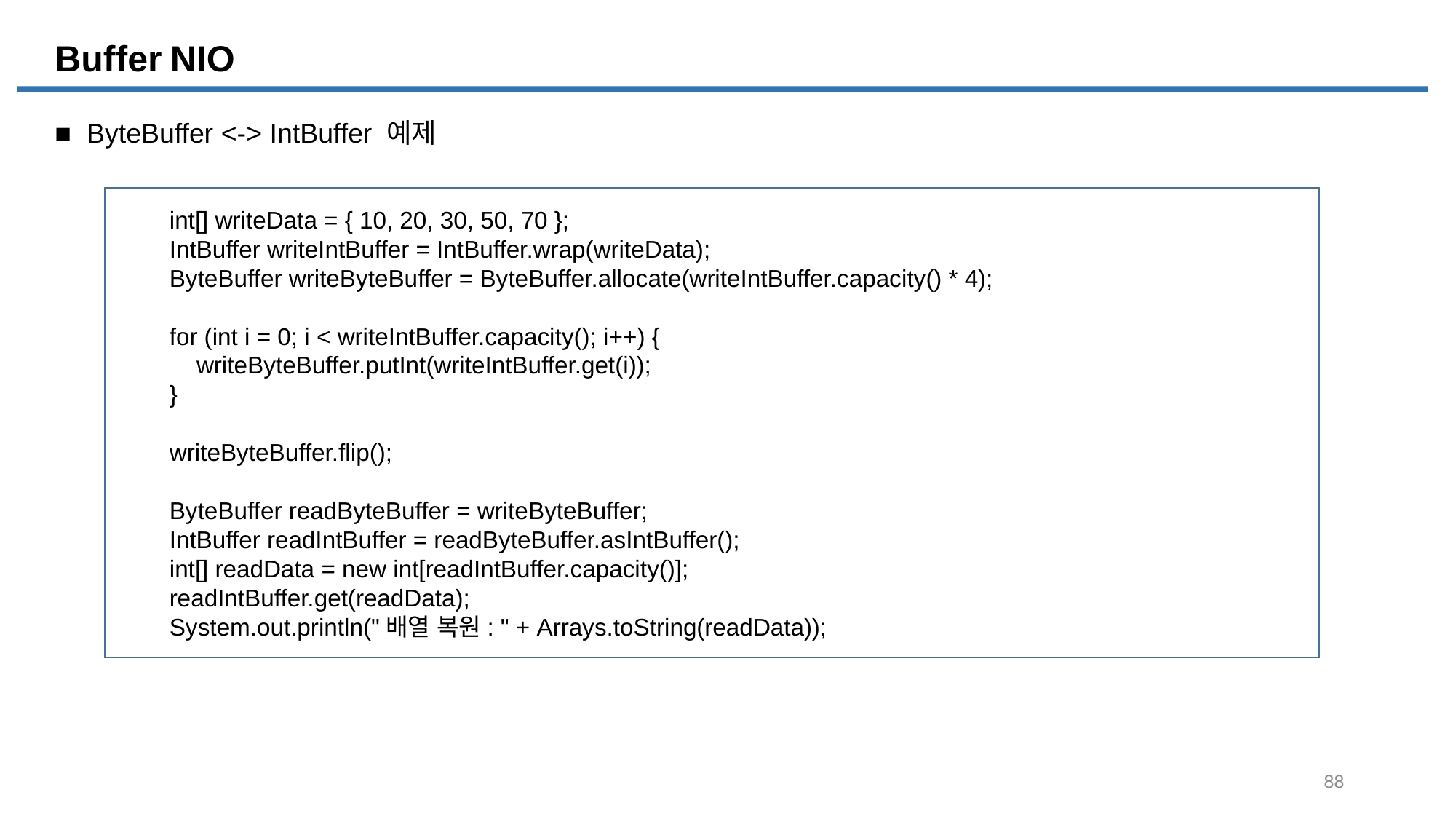

NIO

Buffer
■  ByteBuffer <-> IntBuffer 예제

        int[] writeData = { 10, 20, 30, 50, 70 };
        IntBuffer writeIntBuffer = IntBuffer.wrap(writeData);
        ByteBuffer writeByteBuffer = ByteBuffer.allocate(writeIntBuffer.capacity() * 4);

        for (int i = 0; i < writeIntBuffer.capacity(); i++) {
            writeByteBuffer.putInt(writeIntBuffer.get(i));
        }

        writeByteBuffer.flip();

        ByteBuffer readByteBuffer = writeByteBuffer;
        IntBuffer readIntBuffer = readByteBuffer.asIntBuffer();
        int[] readData = new int[readIntBuffer.capacity()];
        readIntBuffer.get(readData);
        System.out.println("배열 복원: " + Arrays.toString(readData));

88